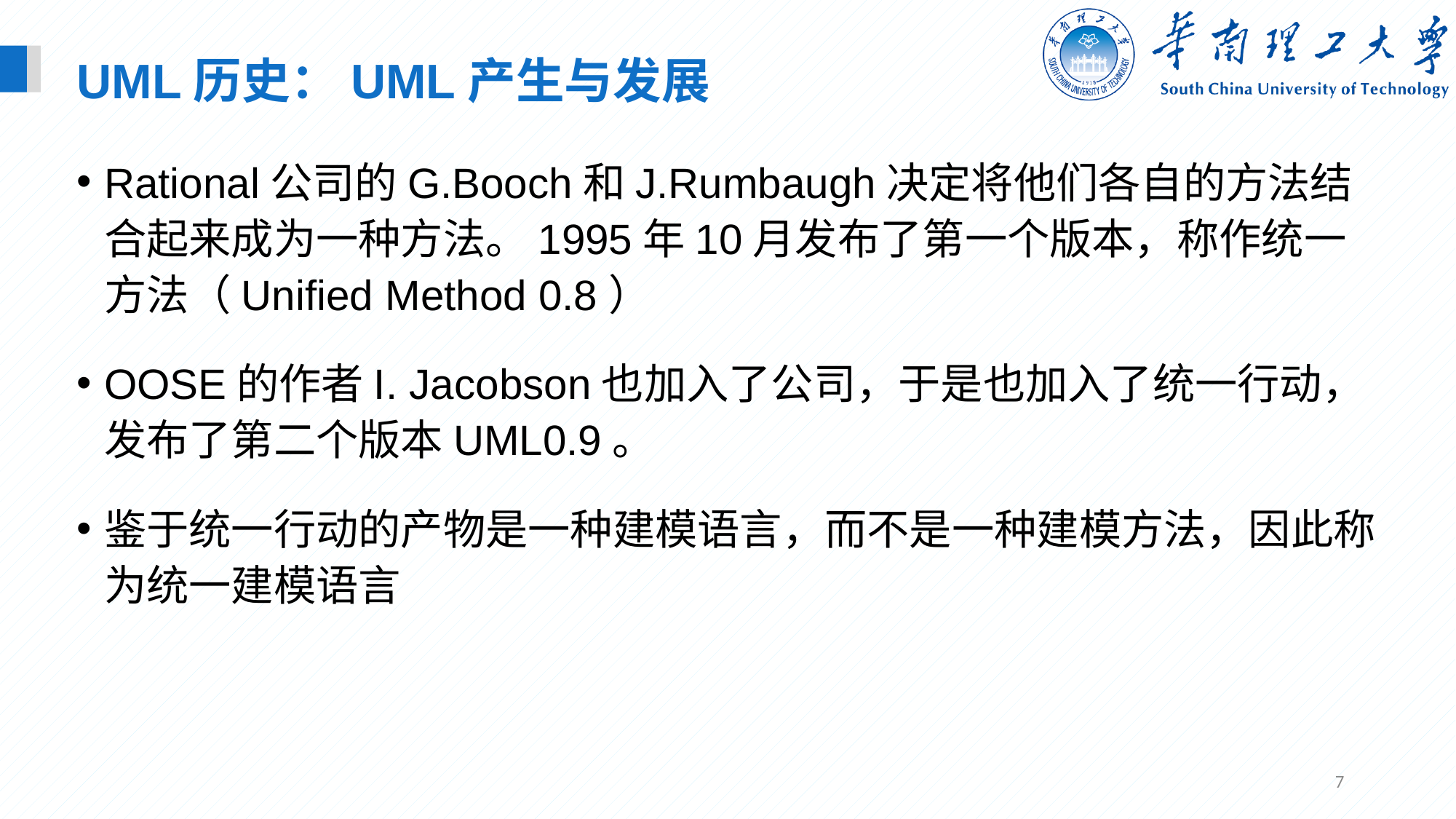

UML历史：UML产生与发展
Rational公司的G.Booch和J.Rumbaugh决定将他们各自的方法结合起来成为一种方法。1995年10月发布了第一个版本，称作统一方法（Unified Method 0.8）
OOSE的作者I. Jacobson也加入了公司，于是也加入了统一行动，发布了第二个版本UML0.9。
鉴于统一行动的产物是一种建模语言，而不是一种建模方法，因此称为统一建模语言
7